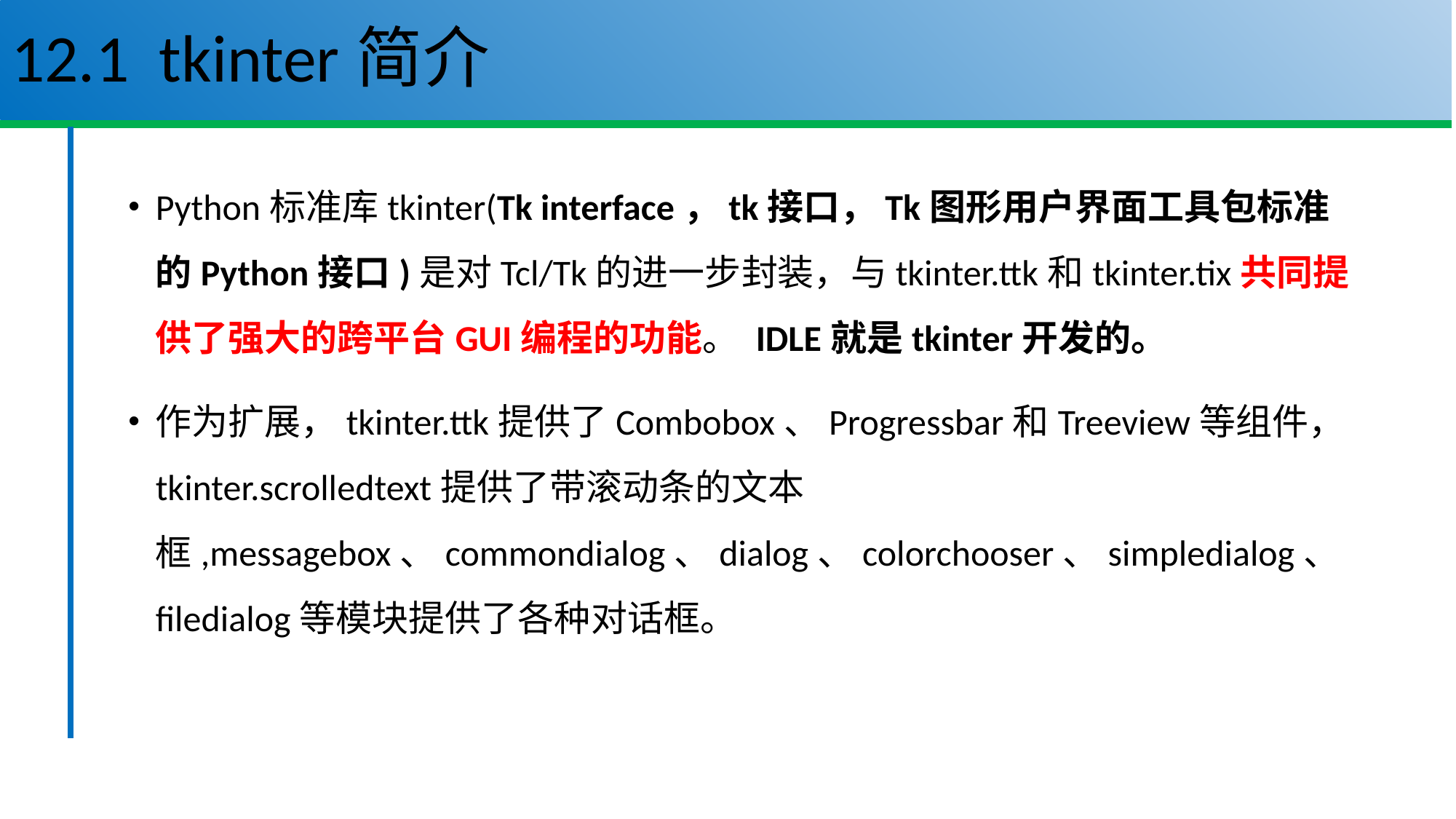

# 12.1  tkinter简介
Python标准库tkinter(Tk interface，tk接口，Tk图形用户界面工具包标准的Python接口)是对Tcl/Tk的进一步封装，与tkinter.ttk和tkinter.tix共同提供了强大的跨平台GUI编程的功能。 IDLE就是tkinter开发的。
作为扩展，tkinter.ttk提供了Combobox、Progressbar和Treeview等组件，tkinter.scrolledtext提供了带滚动条的文本框,messagebox、commondialog、dialog、colorchooser、simpledialog、filedialog等模块提供了各种对话框。